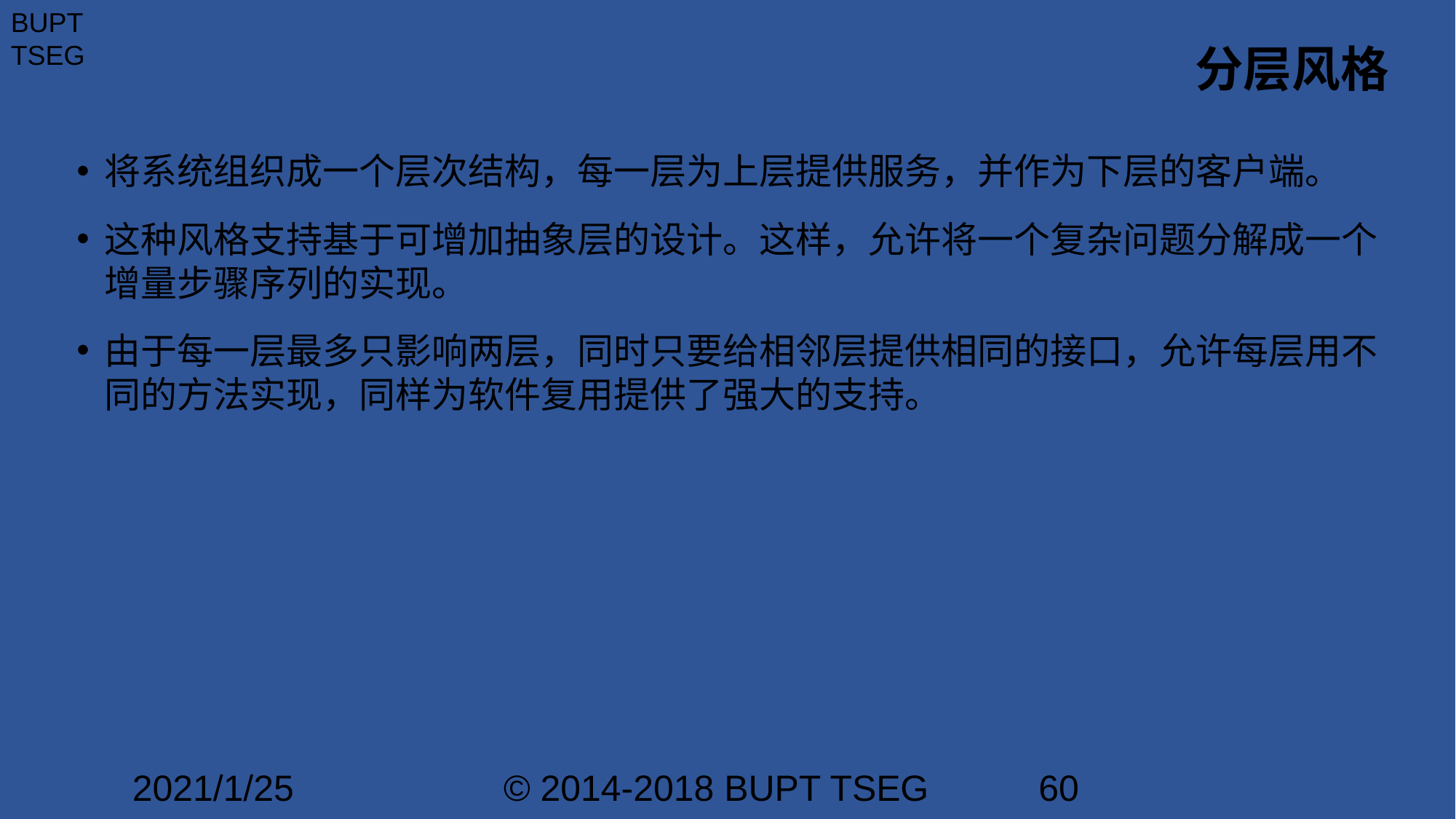

# 分层风格
将系统组织成一个层次结构，每一层为上层提供服务，并作为下层的客户端。
这种风格支持基于可增加抽象层的设计。这样，允许将一个复杂问题分解成一个增量步骤序列的实现。
由于每一层最多只影响两层，同时只要给相邻层提供相同的接口，允许每层用不同的方法实现，同样为软件复用提供了强大的支持。
2021/1/25
© 2014-2018 BUPT TSEG
60